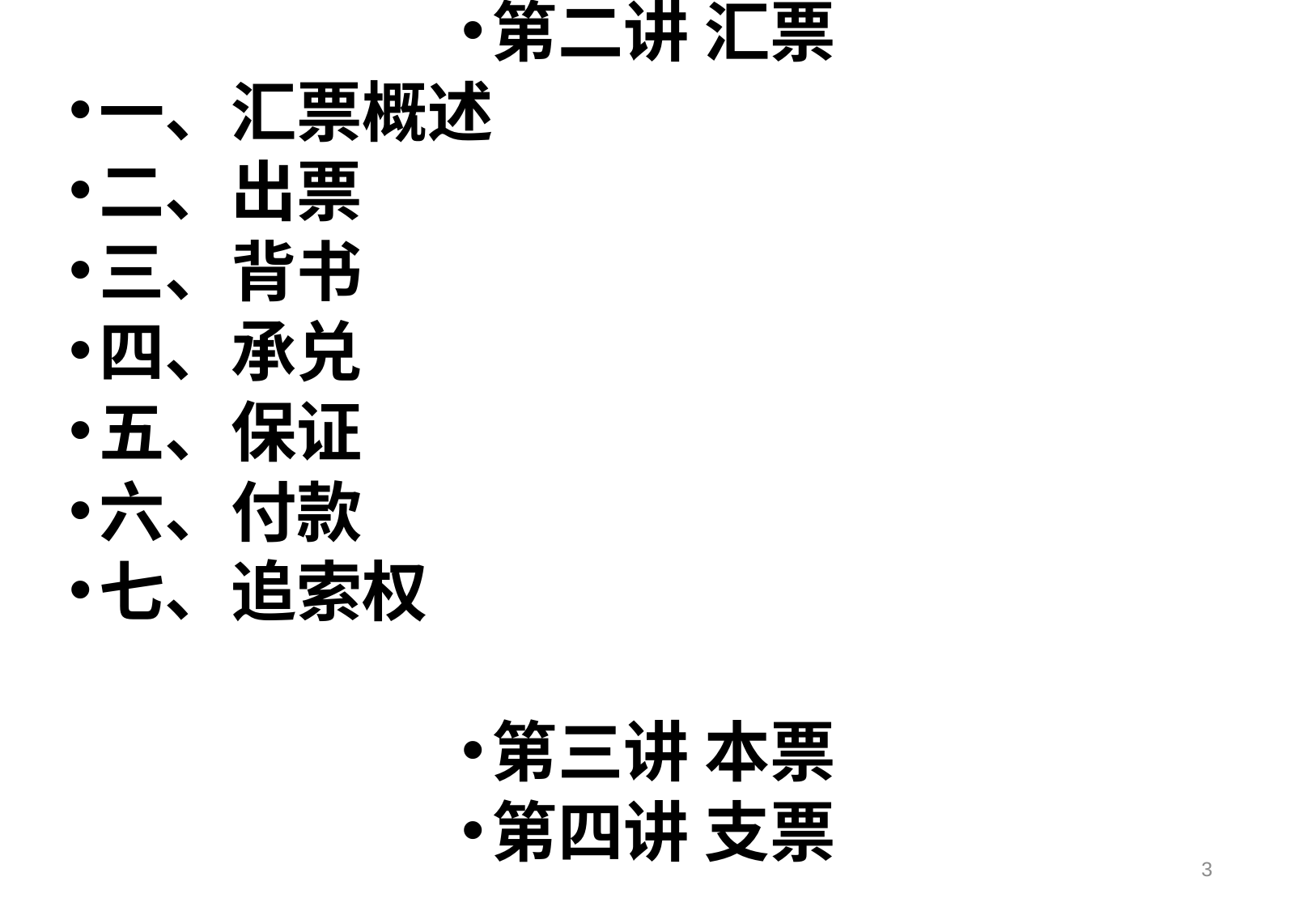

第二讲 汇票
一、汇票概述
二、出票
三、背书
四、承兑
五、保证
六、付款
七、追索权

第三讲 本票
第四讲 支票

3